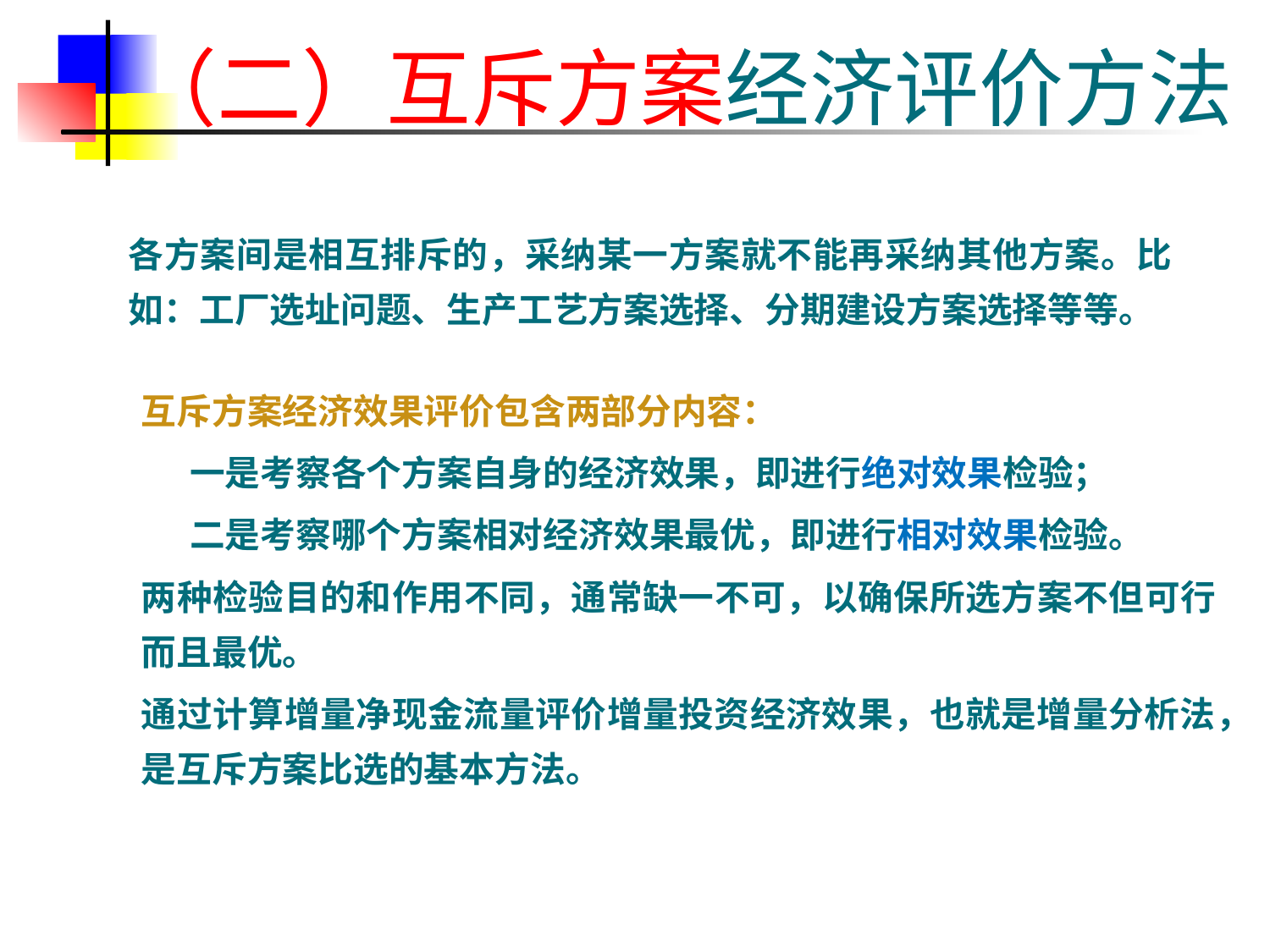

# （二）互斥方案经济评价方法
各方案间是相互排斥的，采纳某一方案就不能再采纳其他方案。比如：工厂选址问题、生产工艺方案选择、分期建设方案选择等等。

互斥方案经济效果评价包含两部分内容：
     一是考察各个方案自身的经济效果，即进行绝对效果检验；
     二是考察哪个方案相对经济效果最优，即进行相对效果检验。
两种检验目的和作用不同，通常缺一不可，以确保所选方案不但可行而且最优。
通过计算增量净现金流量评价增量投资经济效果，也就是增量分析法，是互斥方案比选的基本方法。

5